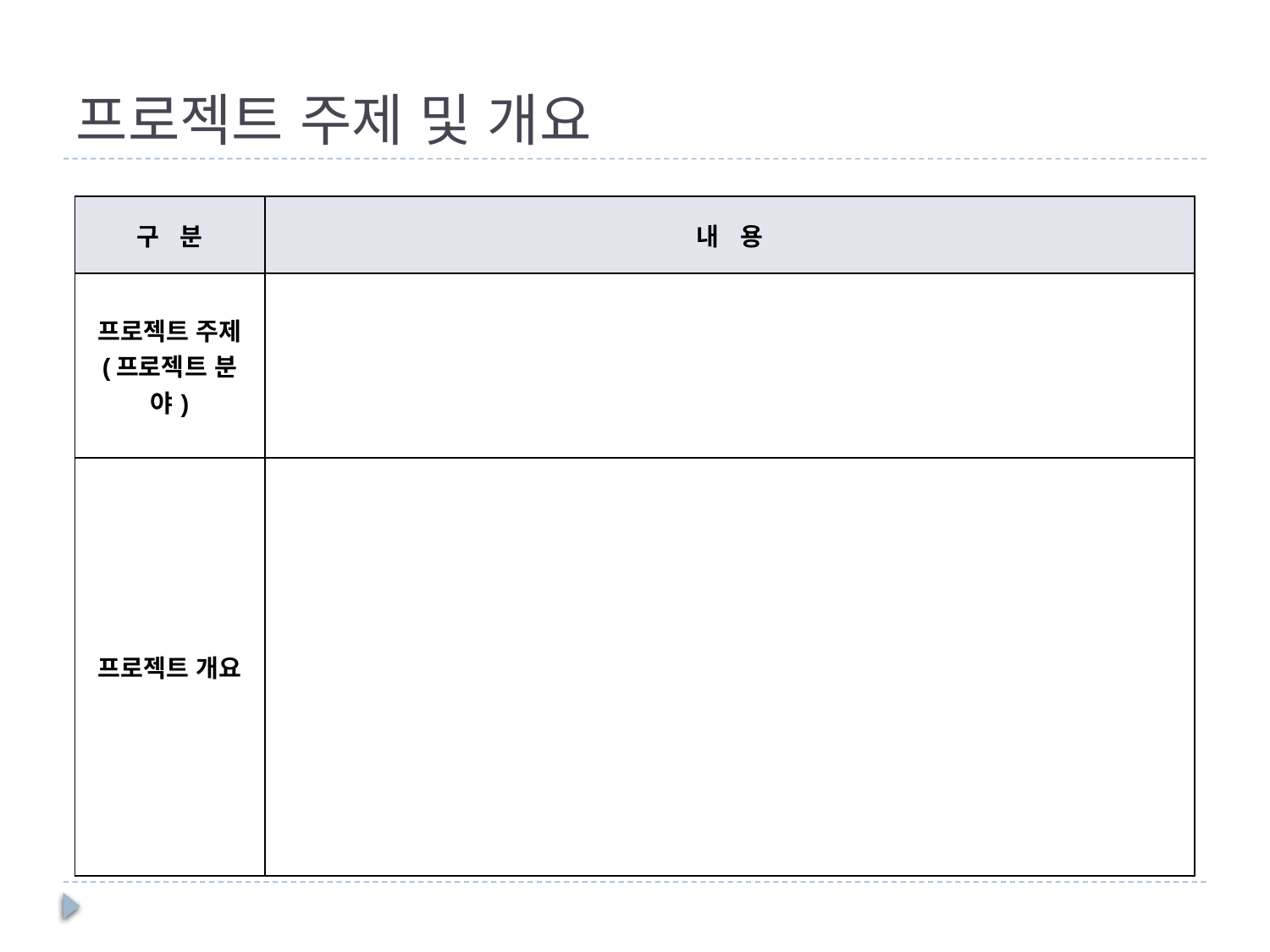

# 프로젝트 주제 및 개요
| 구 분 | 내 용 |
| --- | --- |
| 프로젝트 주제 (프로젝트 분야) |  |
| 프로젝트 개요 |  |